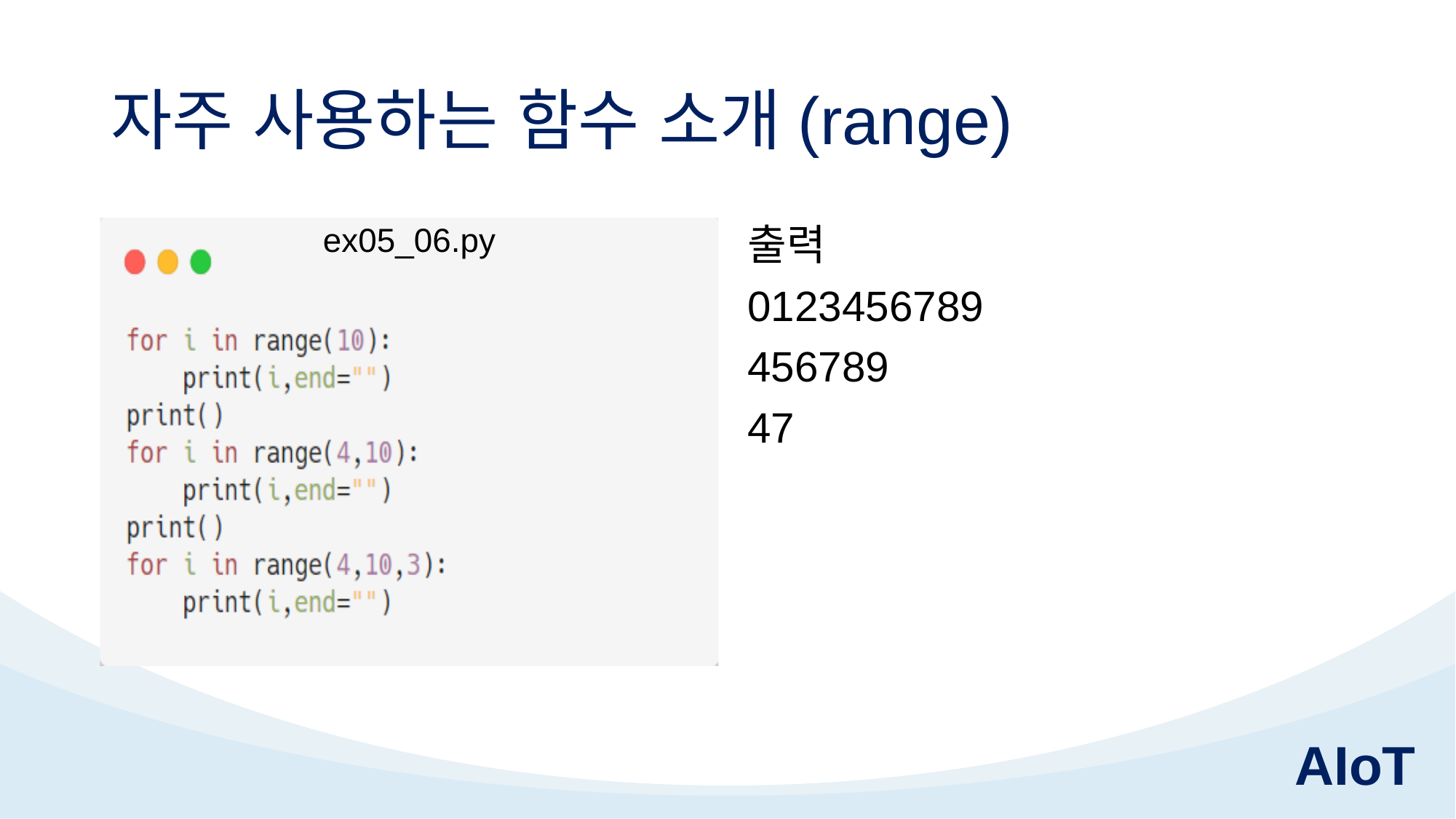

# 자주 사용하는 함수 소개(range)
ex05_06.py
출력
0123456789
456789
47